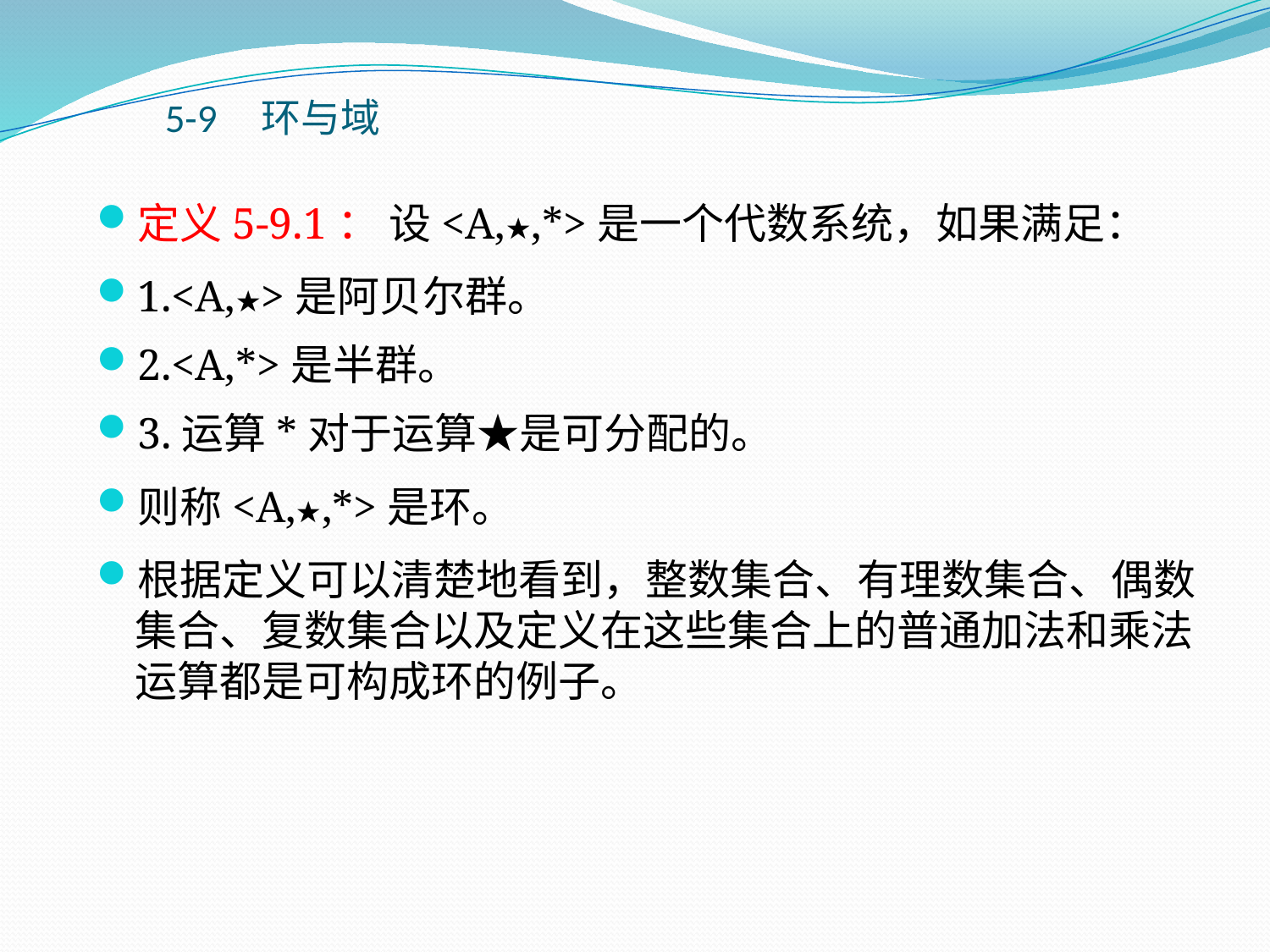

# 5-9　环与域
定义5-9.1： 设<A,★,*>是一个代数系统，如果满足：
1.<A,★>是阿贝尔群。
2.<A,*>是半群。
3.运算*对于运算★是可分配的。
则称<A,★,*>是环。
根据定义可以清楚地看到，整数集合、有理数集合、偶数集合、复数集合以及定义在这些集合上的普通加法和乘法运算都是可构成环的例子。